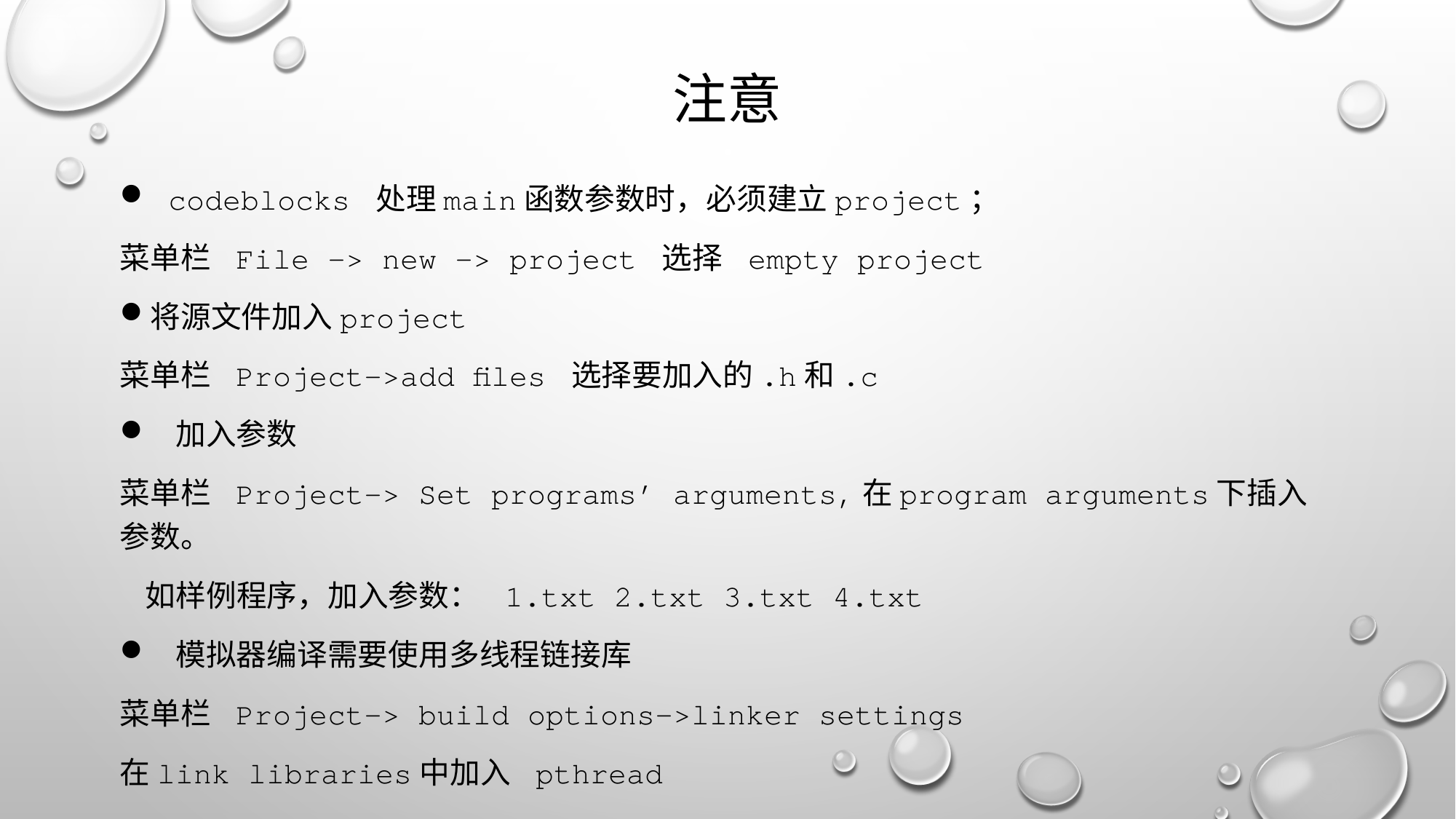

# 注意
 codeblocks 处理main函数参数时，必须建立project；
菜单栏 File -> new -> project 选择 empty project
将源文件加入project
菜单栏 Project->add files 选择要加入的.h和.c
 加入参数
菜单栏 Project-> Set programs’ arguments,在program arguments下插入参数。
 如样例程序，加入参数： 1.txt 2.txt 3.txt 4.txt
 模拟器编译需要使用多线程链接库
菜单栏 Project-> build options->linker settings
在link libraries中加入 pthread